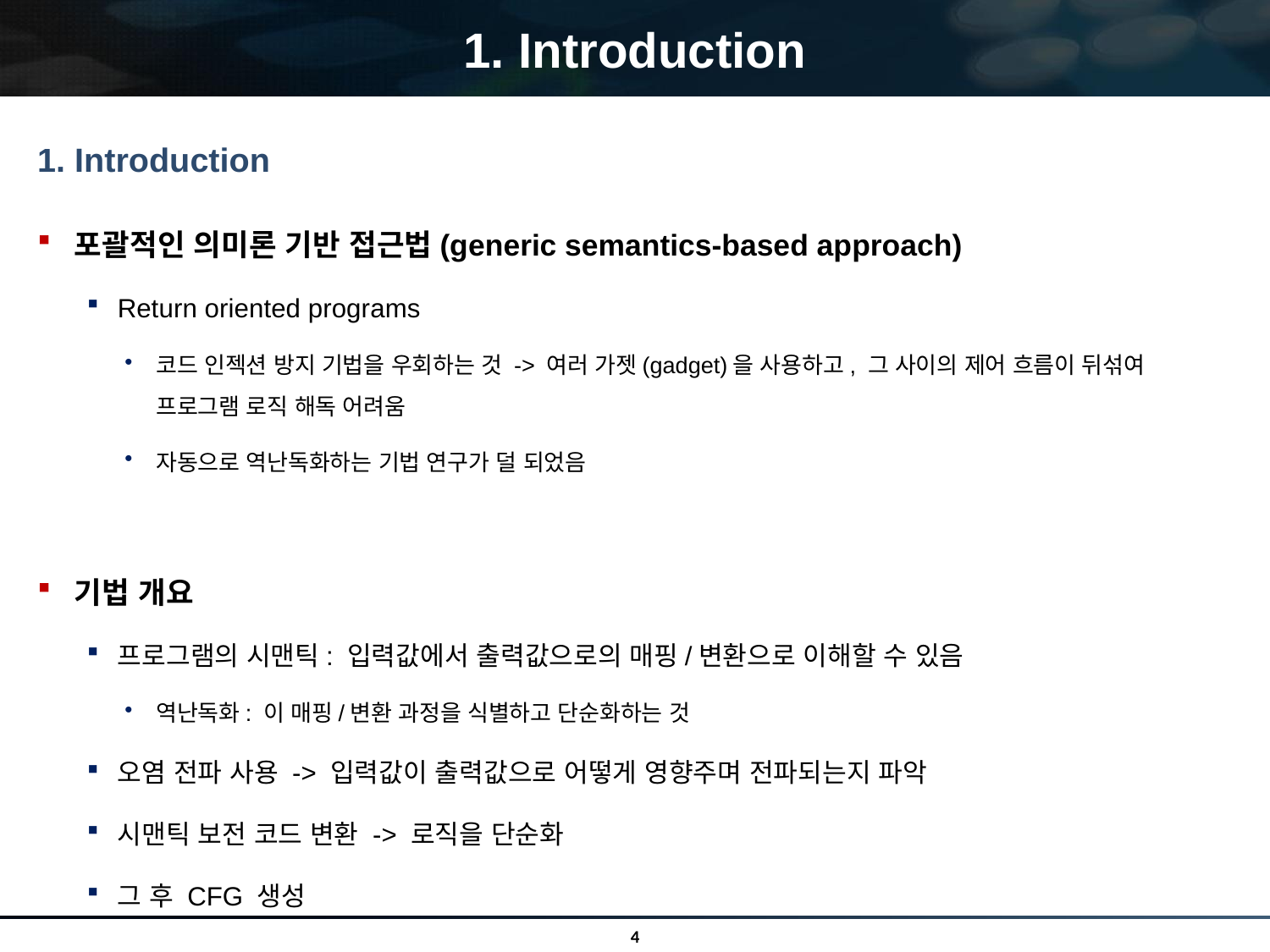

# 1. Introduction
1. Introduction
포괄적인 의미론 기반 접근법(generic semantics-based approach)
Return oriented programs
코드 인젝션 방지 기법을 우회하는 것 -> 여러 가젯(gadget)을 사용하고, 그 사이의 제어 흐름이 뒤섞여 프로그램 로직 해독 어려움
자동으로 역난독화하는 기법 연구가 덜 되었음

기법 개요
프로그램의 시맨틱: 입력값에서 출력값으로의 매핑/변환으로 이해할 수 있음
역난독화: 이 매핑/변환 과정을 식별하고 단순화하는 것
오염 전파 사용 -> 입력값이 출력값으로 어떻게 영향주며 전파되는지 파악
시맨틱 보전 코드 변환 -> 로직을 단순화
그 후 CFG 생성